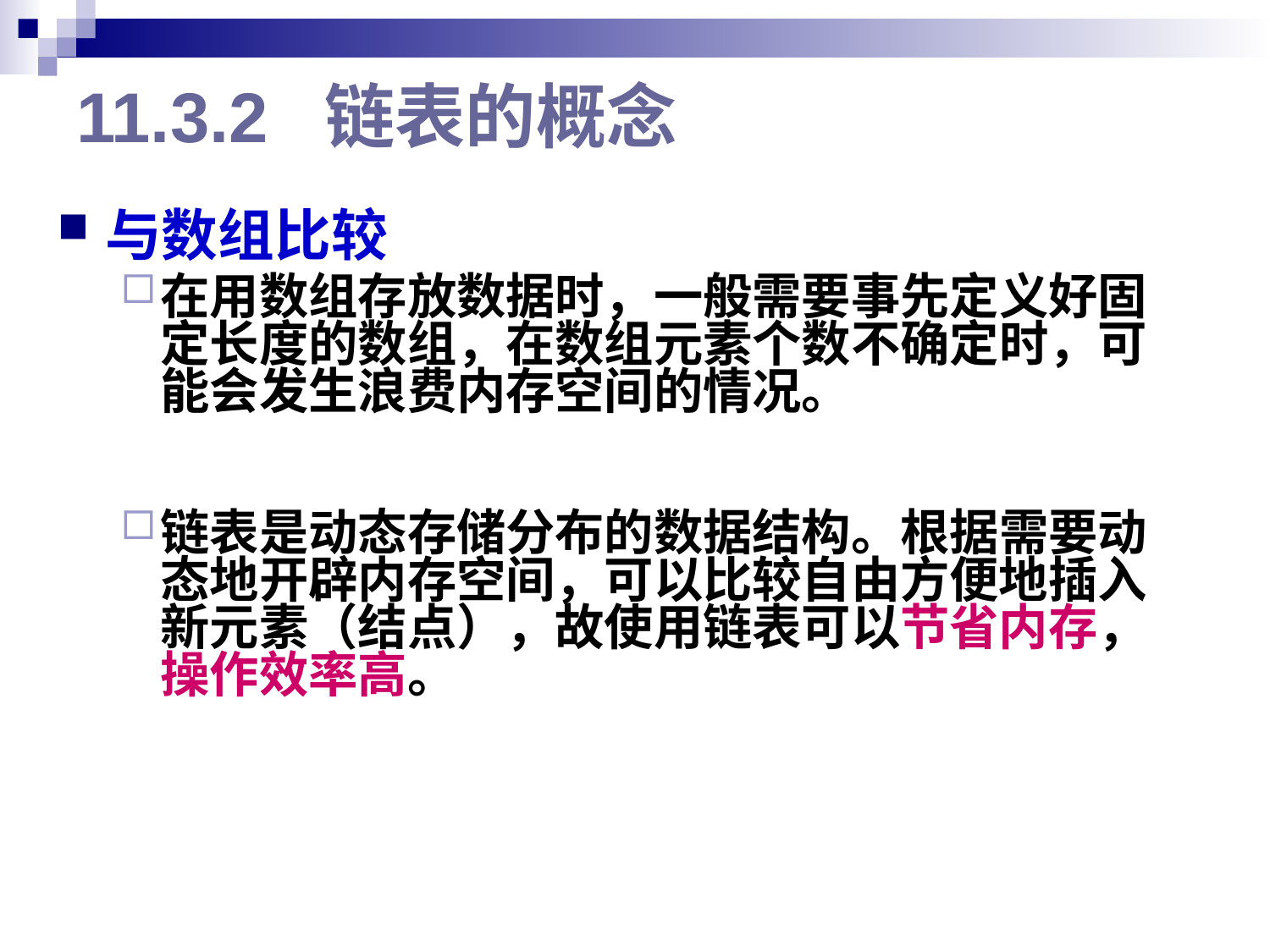

# 11.3.2  链表的概念
与数组比较
在用数组存放数据时，一般需要事先定义好固定长度的数组，在数组元素个数不确定时，可能会发生浪费内存空间的情况。

链表是动态存储分布的数据结构。根据需要动态地开辟内存空间，可以比较自由方便地插入新元素（结点），故使用链表可以节省内存，操作效率高。